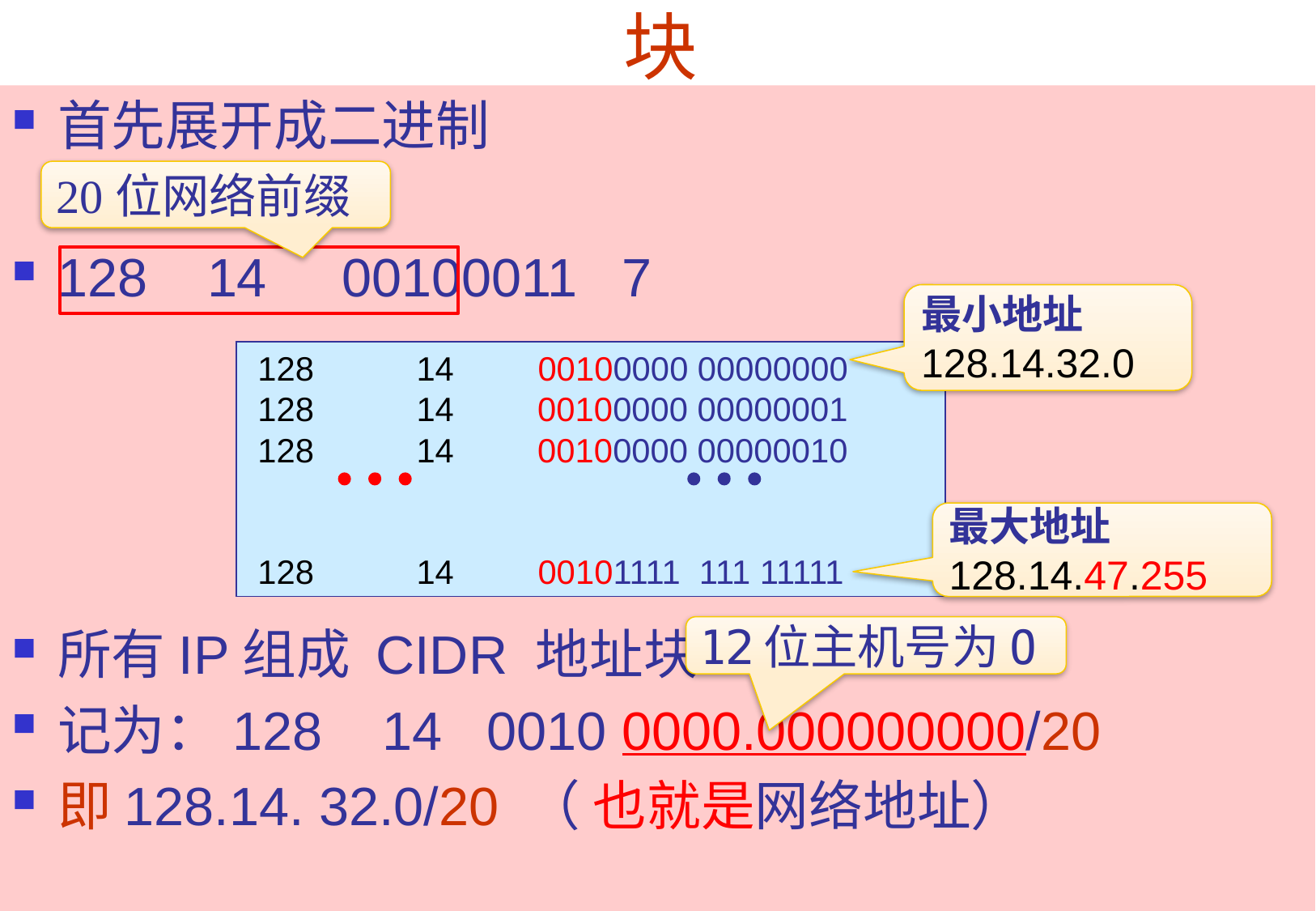

128.14.35.7/20所在的CIDR 地址块
首先展开成二进制

128    14     00100011   7

所有IP组成 CIDR 地址块
记为：128    14   0010 0000.000000000/20
即128.14. 32.0/20 （ 也就是网络地址）
20位网络前缀

最小地址
128.14.32.0

 128           14         00100000 00000000
 128           14 	     00100000 00000001
 128           14 	     00100000 00000010

 128           14         00101111  111 11111
…
…
最大地址128.14.47.255
12位主机号为0
133